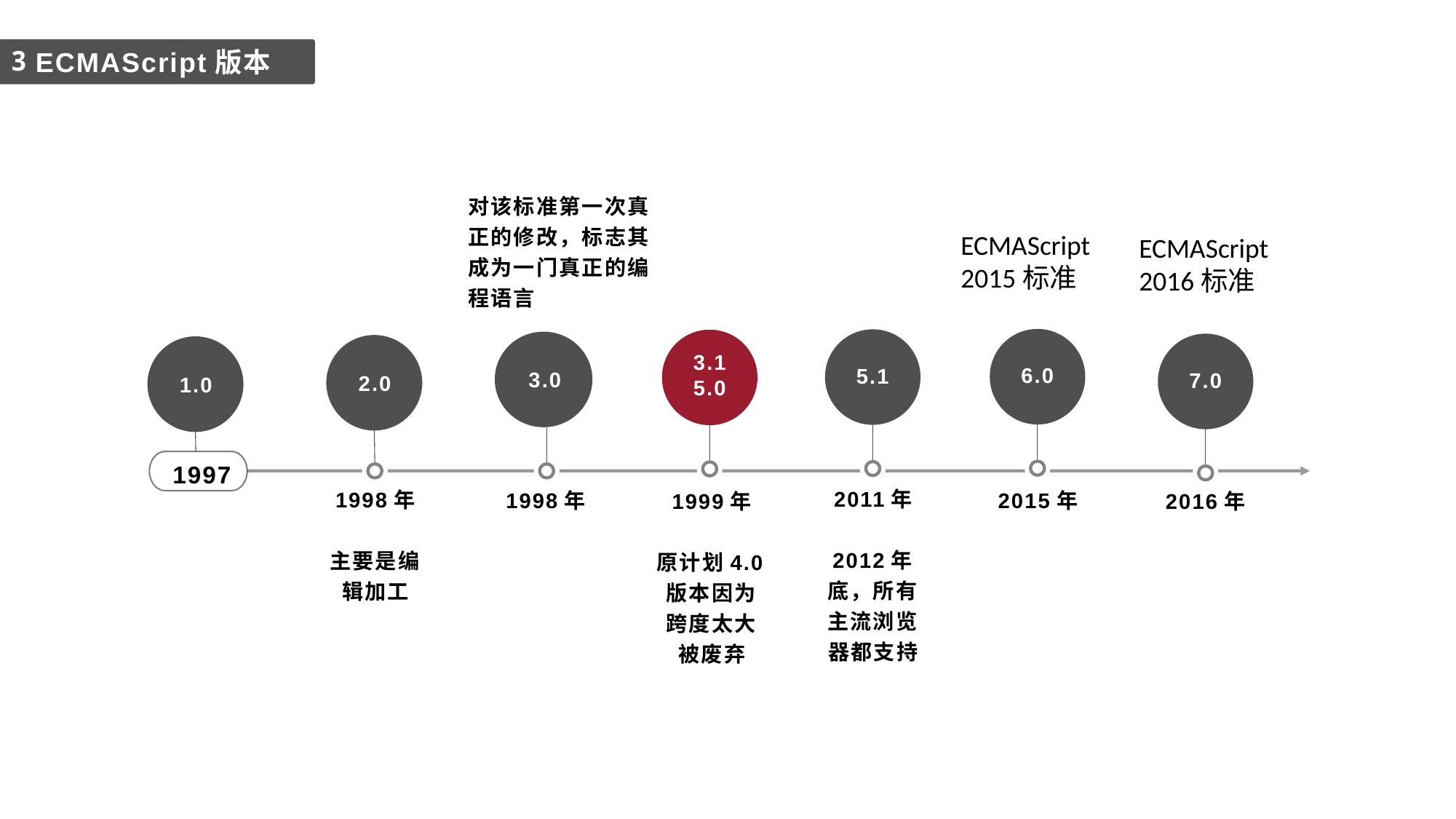

3

ECMAScript版本
1
对该标准第一次真正的修改，标志其成为一门真正的编程语言
ECMAScript
2015标准
ECMAScript
2016标准

3.1
5.0
6.0
5.1
3.0
7.0
2.0
1.0
1997

2011年

2012年底，所有主流浏览器都支持
1998年

主要是编辑加工
1998年

2015年

1999年

原计划4.0版本因为跨度太大被废弃
2016年